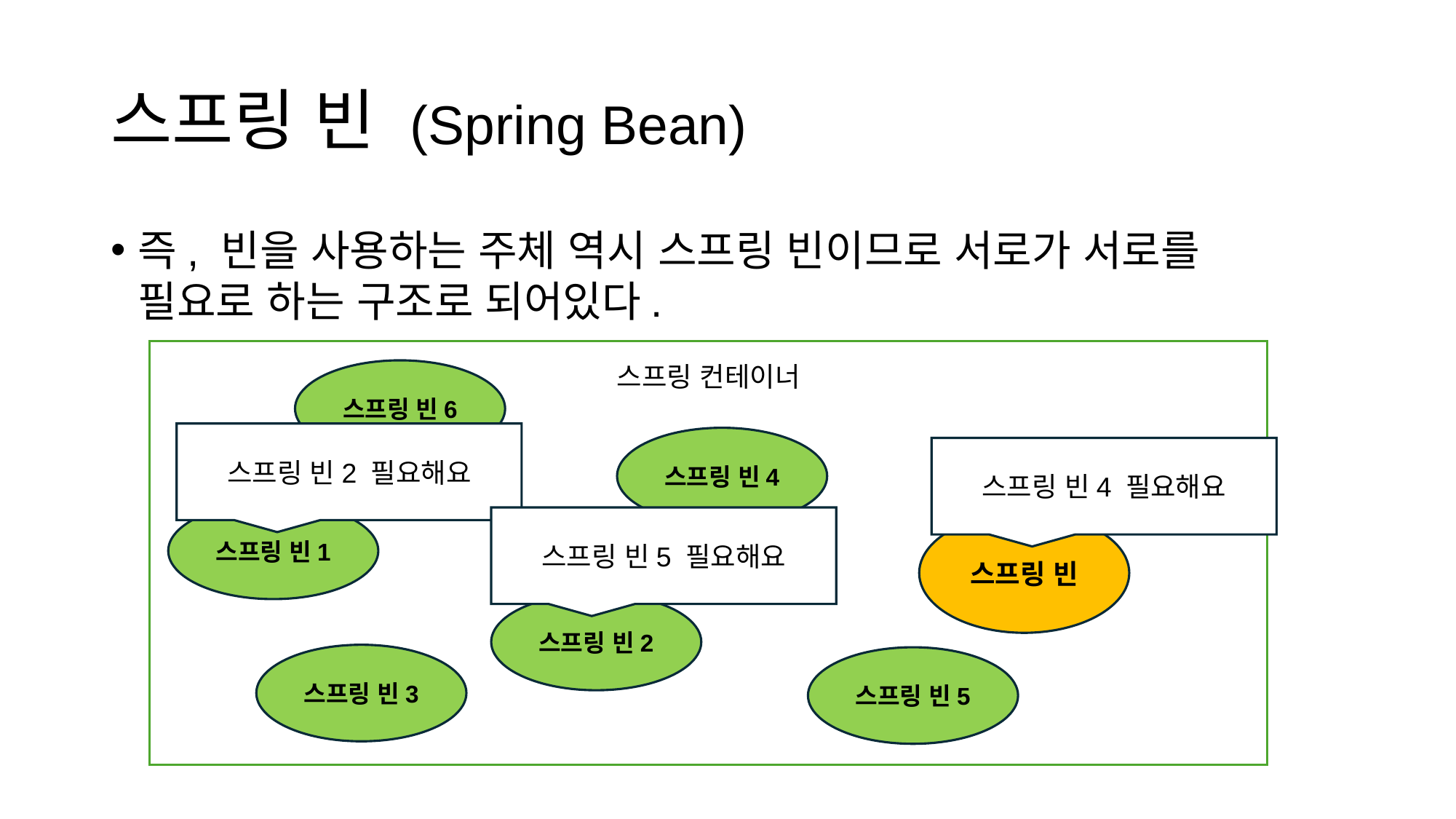

# 스프링 빈 (Spring Bean)
즉, 빈을 사용하는 주체 역시 스프링 빈이므로 서로가 서로를
필요로 하는 구조로 되어있다.

스프링 컨테이너
스프링 빈6
스프링 빈2 필요해요
스프링 빈4
스프링 빈4 필요해요
스프링 빈1
스프링 빈5 필요해요
스프링 빈
스프링 빈2
스프링 빈3
스프링 빈5